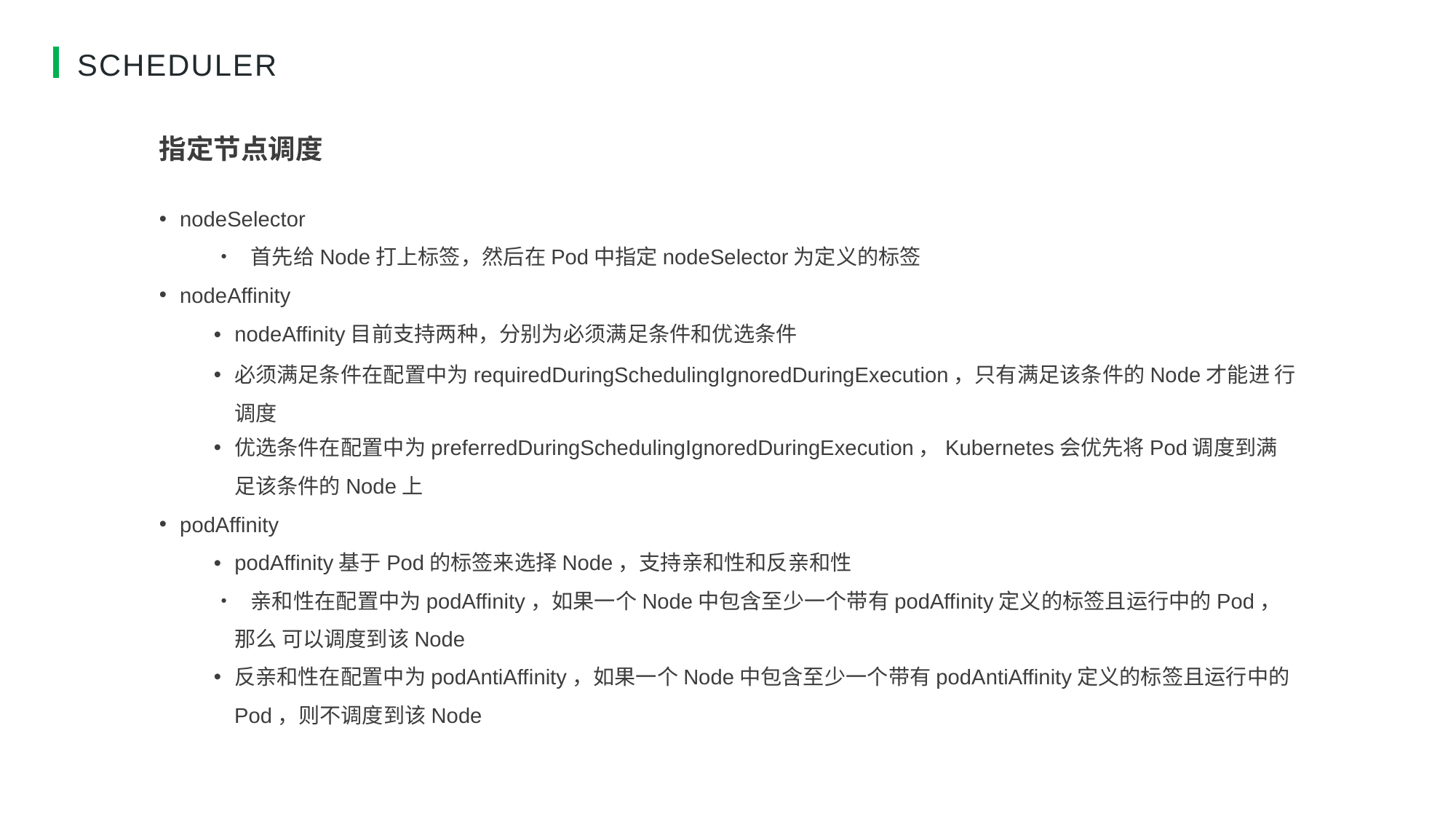

# SCHEDULER

指定节点调度

nodeSelector
•  首先给Node打上标签，然后在Pod中指定nodeSelector为定义的标签
nodeAffinity
•  nodeAffinity目前支持两种，分别为必须满足条件和优选条件
必须满足条件在配置中为requiredDuringSchedulingIgnoredDuringExecution，只有满足该条件的Node才能进 行调度
优选条件在配置中为preferredDuringSchedulingIgnoredDuringExecution，Kubernetes会优先将Pod调度到满
足该条件的Node上
podAffinity
•  podAffinity基于Pod的标签来选择Node，支持亲和性和反亲和性
•  亲和性在配置中为podAffinity，如果一个Node中包含至少一个带有podAffinity定义的标签且运行中的Pod，那么 可以调度到该Node
反亲和性在配置中为podAntiAffinity，如果一个Node中包含至少一个带有podAntiAffinity定义的标签且运行中的 Pod，则不调度到该Node